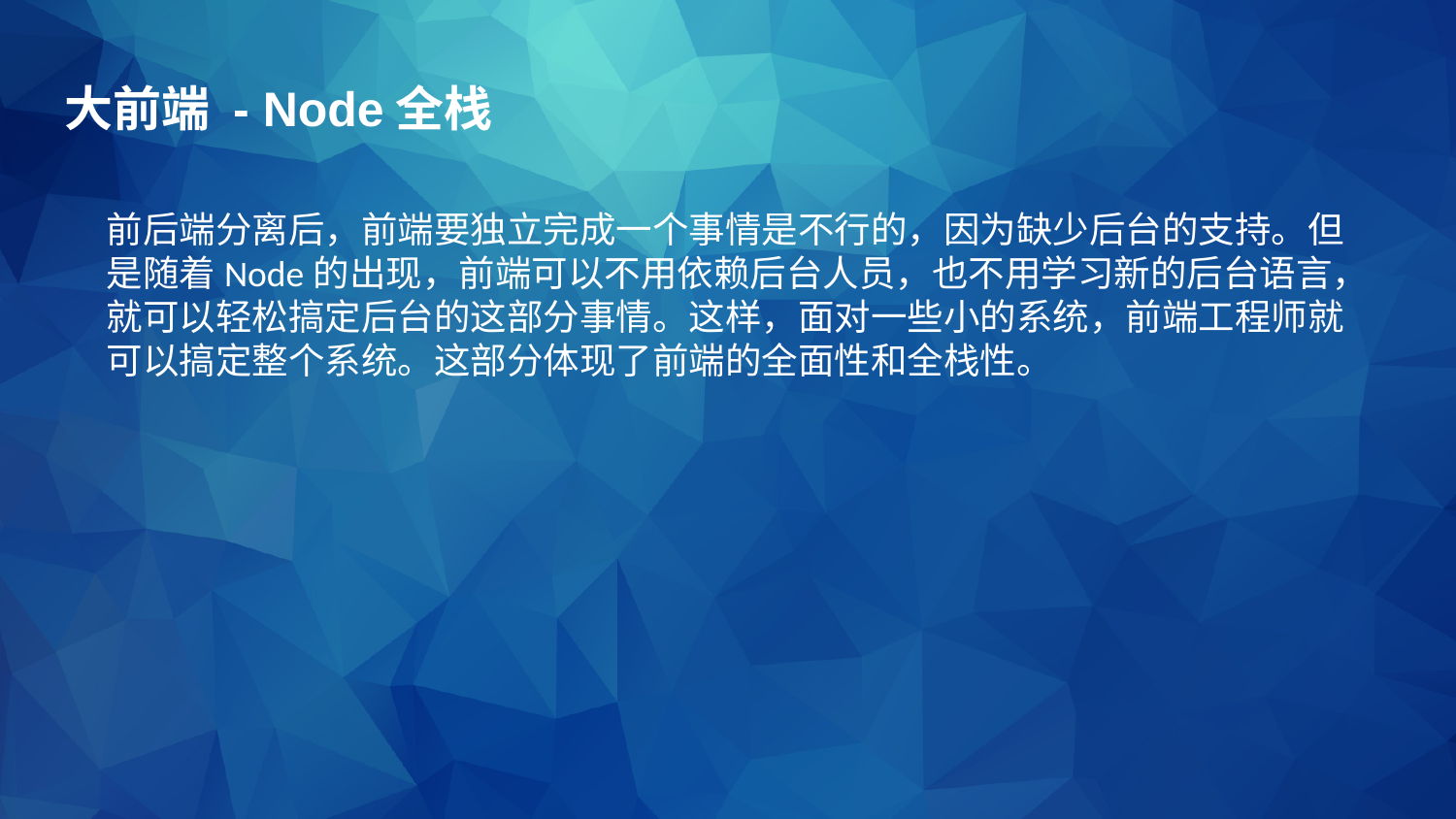

大前端 - Node全栈
前后端分离后，前端要独立完成一个事情是不行的，因为缺少后台的支持。但是随着Node的出现，前端可以不用依赖后台人员，也不用学习新的后台语言，就可以轻松搞定后台的这部分事情。这样，面对一些小的系统，前端工程师就可以搞定整个系统。这部分体现了前端的全面性和全栈性。